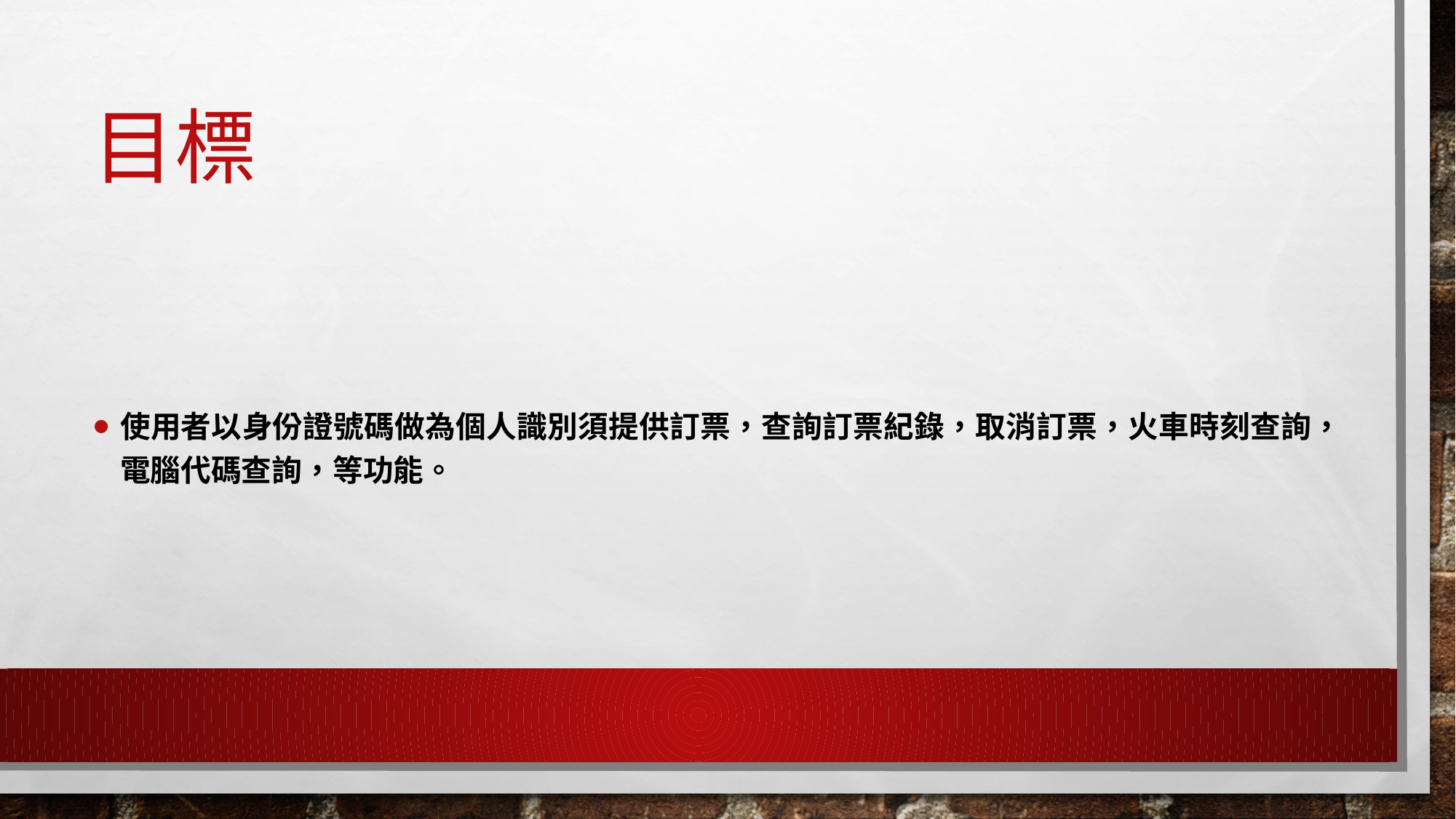

# 目標
使用者以身份證號碼做為個人識別須提供訂票，查詢訂票紀錄，取消訂票，火車時刻查詢，電腦代碼查詢，等功能。